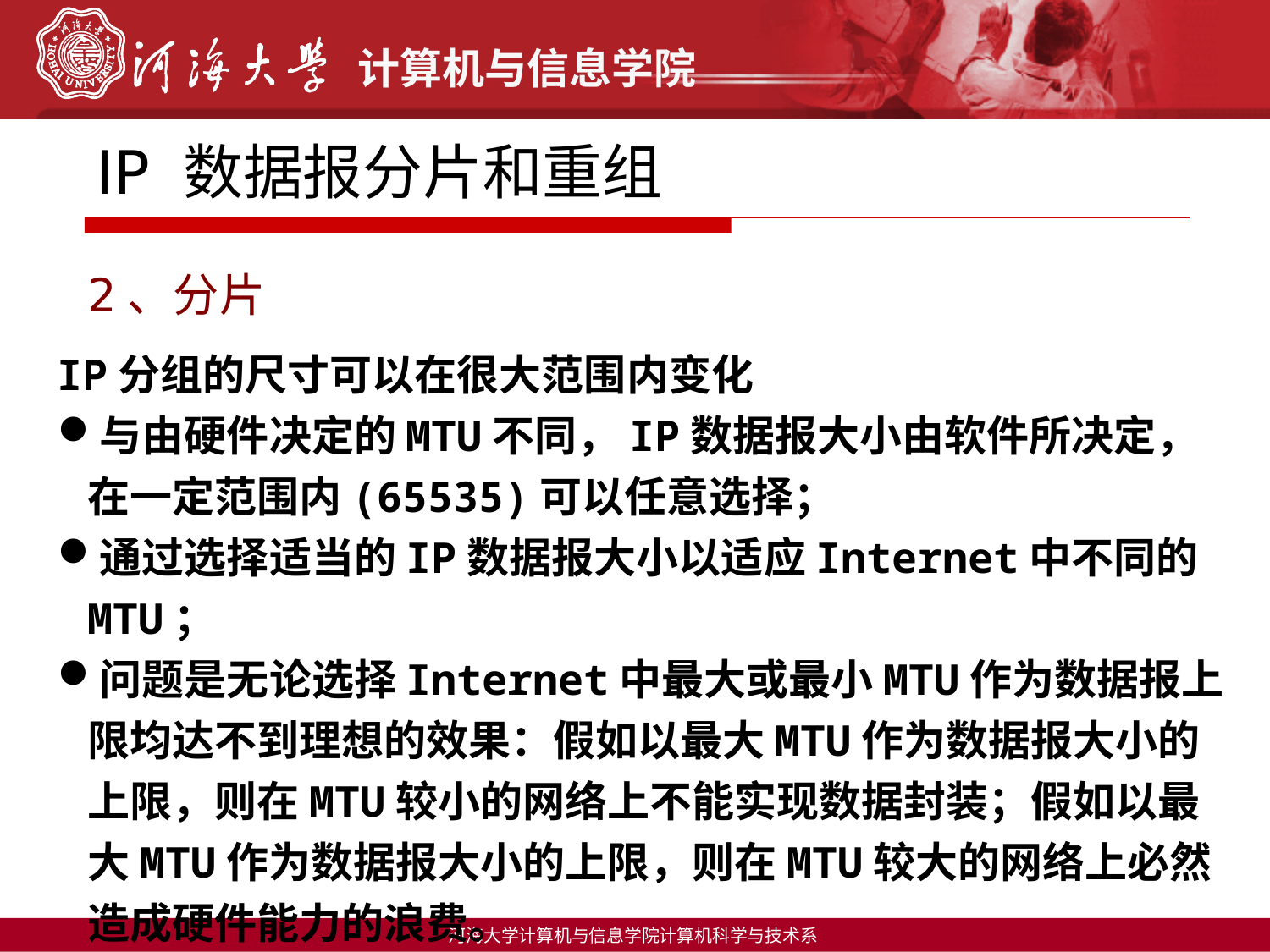

# IP 数据报分片和重组
2、分片
IP分组的尺寸可以在很大范围内变化
与由硬件决定的MTU不同，IP数据报大小由软件所决定，在一定范围内(65535)可以任意选择；
通过选择适当的IP数据报大小以适应Internet中不同的MTU；
问题是无论选择Internet中最大或最小MTU作为数据报上限均达不到理想的效果：假如以最大MTU作为数据报大小的上限，则在MTU较小的网络上不能实现数据封装；假如以最大MTU作为数据报大小的上限，则在MTU较大的网络上必然造成硬件能力的浪费。